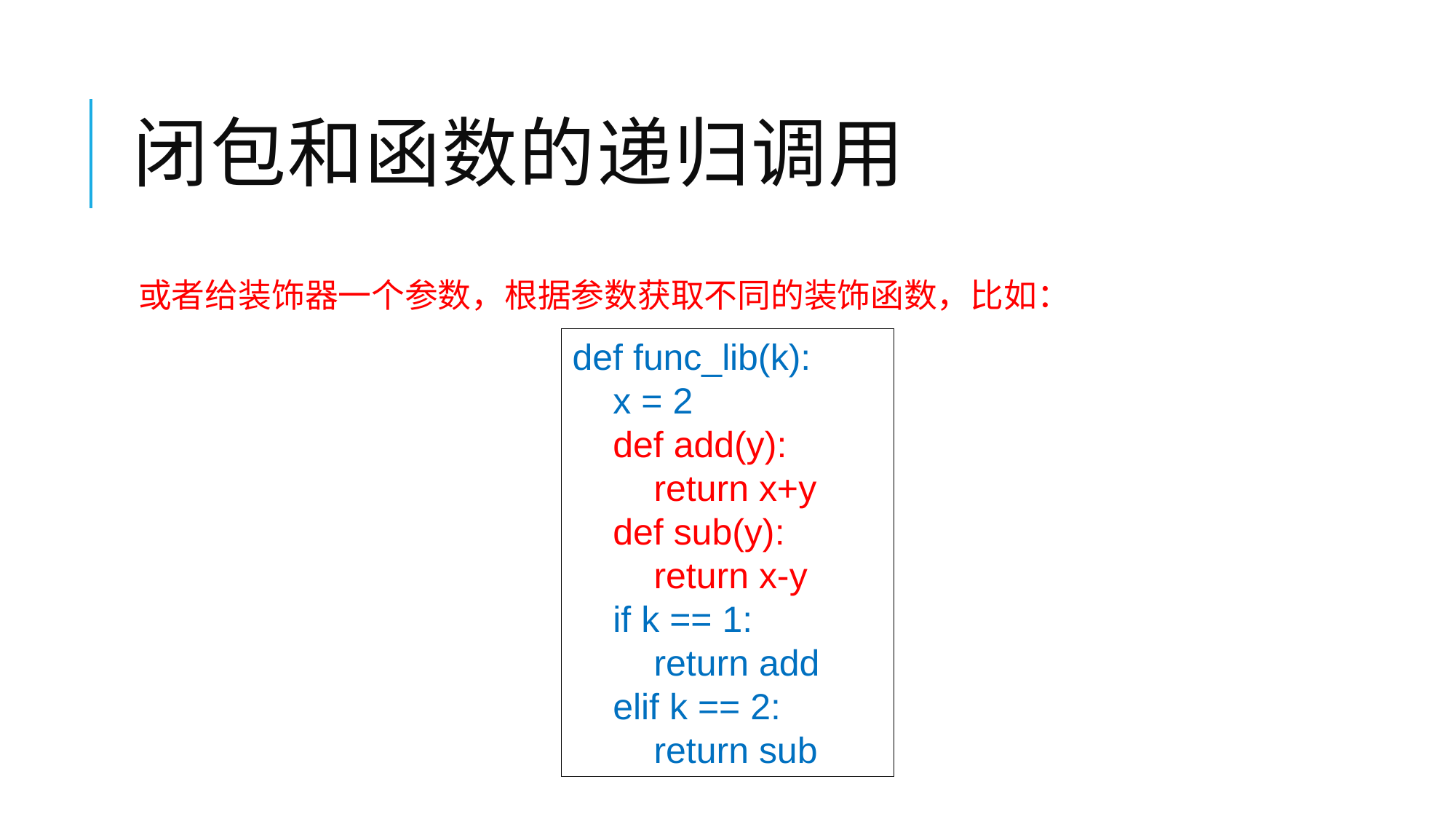

# 闭包和函数的递归调用
或者给装饰器一个参数，根据参数获取不同的装饰函数，比如：
def func_lib(k):
    x = 2
    def add(y):
        return x+y
    def sub(y):
        return x-y
    if k == 1:
        return add
    elif k == 2:
        return sub